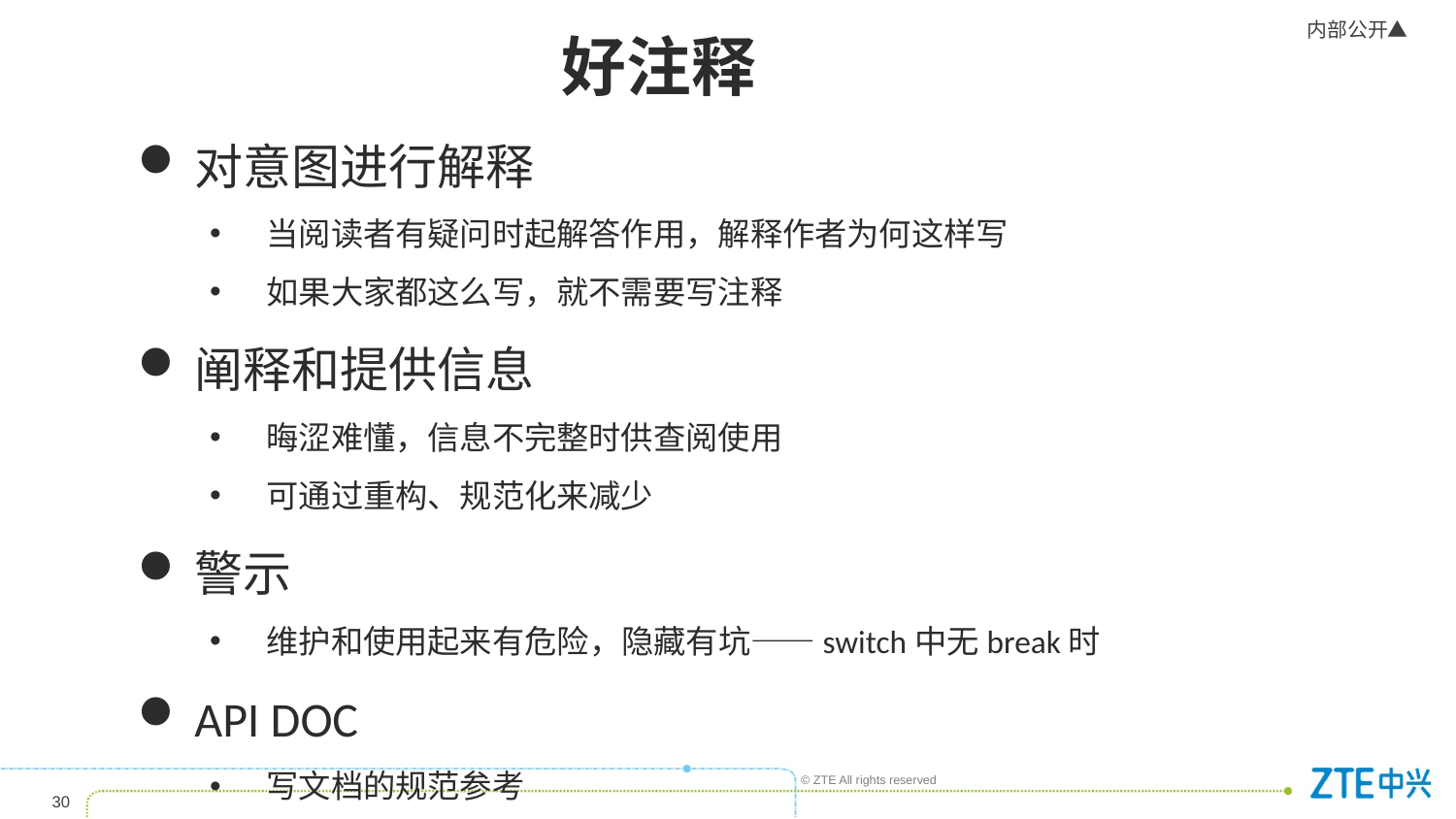

好注释
对意图进行解释
当阅读者有疑问时起解答作用，解释作者为何这样写
如果大家都这么写，就不需要写注释
阐释和提供信息
晦涩难懂，信息不完整时供查阅使用
可通过重构、规范化来减少
警示
维护和使用起来有危险，隐藏有坑——switch中无break时
API DOC
写文档的规范参考